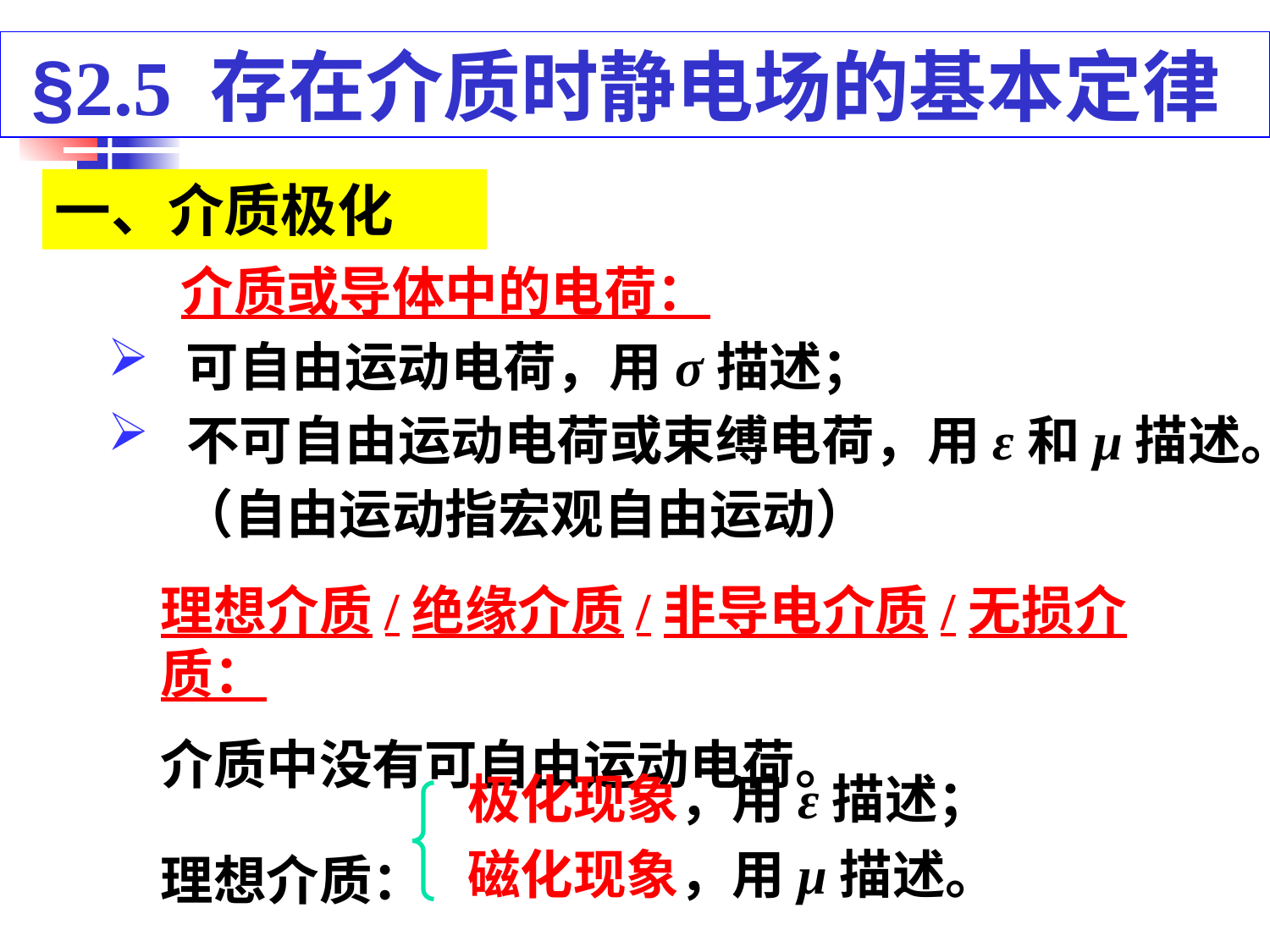

§2.5 存在介质时静电场的基本定律
一、介质极化
     介质或导体中的电荷：
  可自由运动电荷，用σ描述；
  不可自由运动电荷或束缚电荷，用ε和μ描述。
     （自由运动指宏观自由运动）
理想介质/绝缘介质/非导电介质/无损介质：
介质中没有可自由运动电荷。
理想介质：
极化现象，用ε描述；
磁化现象，用μ描述。